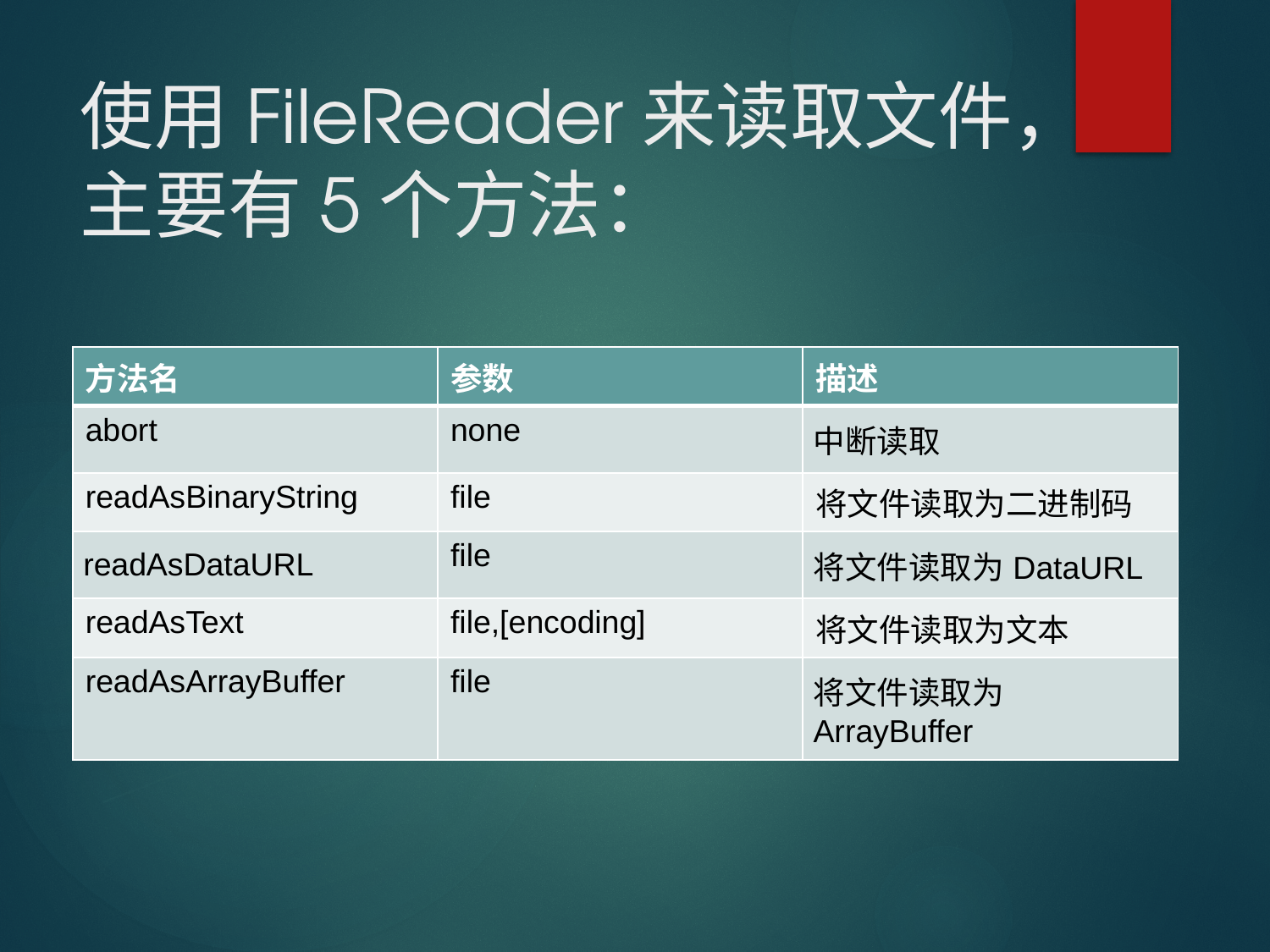

# 使用FileReader来读取文件，主要有5个方法：
| 方法名 | 参数 | 描述 |
| --- | --- | --- |
| abort | none | 中断读取 |
| readAsBinaryString | file | 将文件读取为二进制码 |
| readAsDataURL | file | 将文件读取为DataURL |
| readAsText | file,[encoding] | 将文件读取为文本 |
| readAsArrayBuffer | file | 将文件读取为ArrayBuffer |